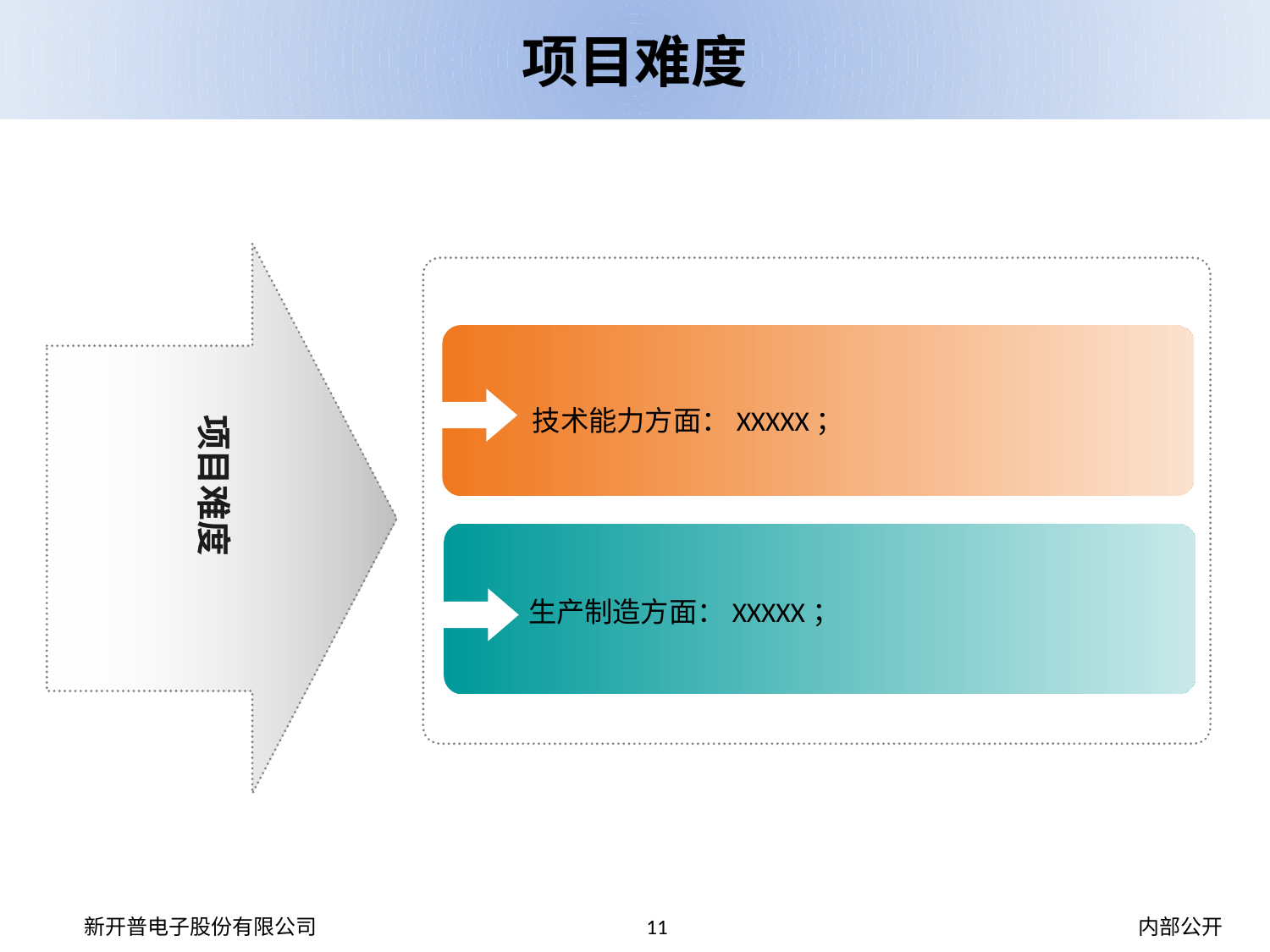

项目难度

项目难度
技术能力方面：XXXXX；

生产制造方面：XXXXX；
11
内部公开
新开普电子股份有限公司